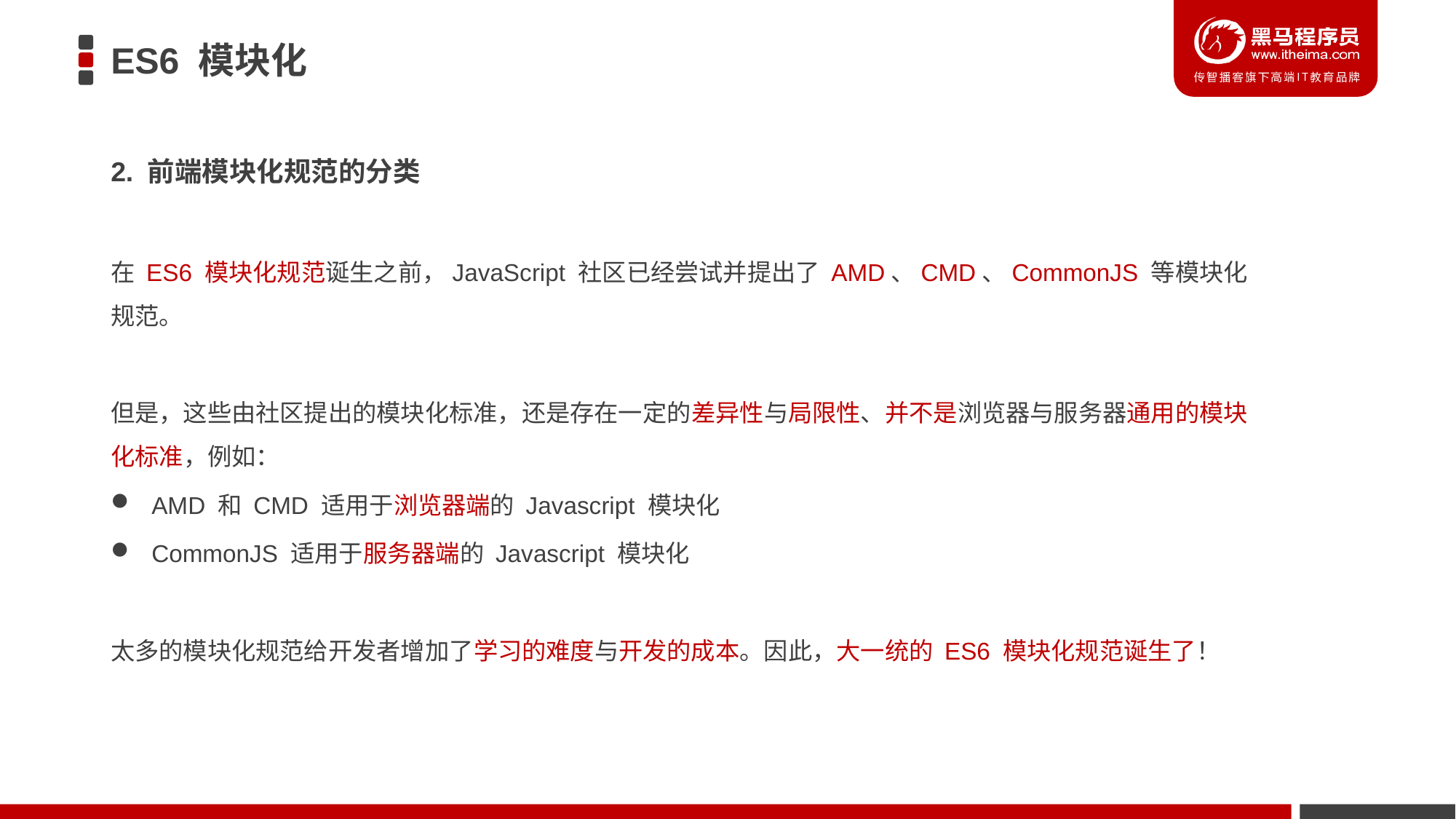

# ES6 模块化
2. 前端模块化规范的分类
在 ES6 模块化规范诞生之前，JavaScript 社区已经尝试并提出了 AMD、CMD、CommonJS 等模块化规范。

但是，这些由社区提出的模块化标准，还是存在一定的差异性与局限性、并不是浏览器与服务器通用的模块化标准，例如：
 AMD 和 CMD 适用于浏览器端的 Javascript 模块化
 CommonJS 适用于服务器端的 Javascript 模块化

太多的模块化规范给开发者增加了学习的难度与开发的成本。因此，大一统的 ES6 模块化规范诞生了！